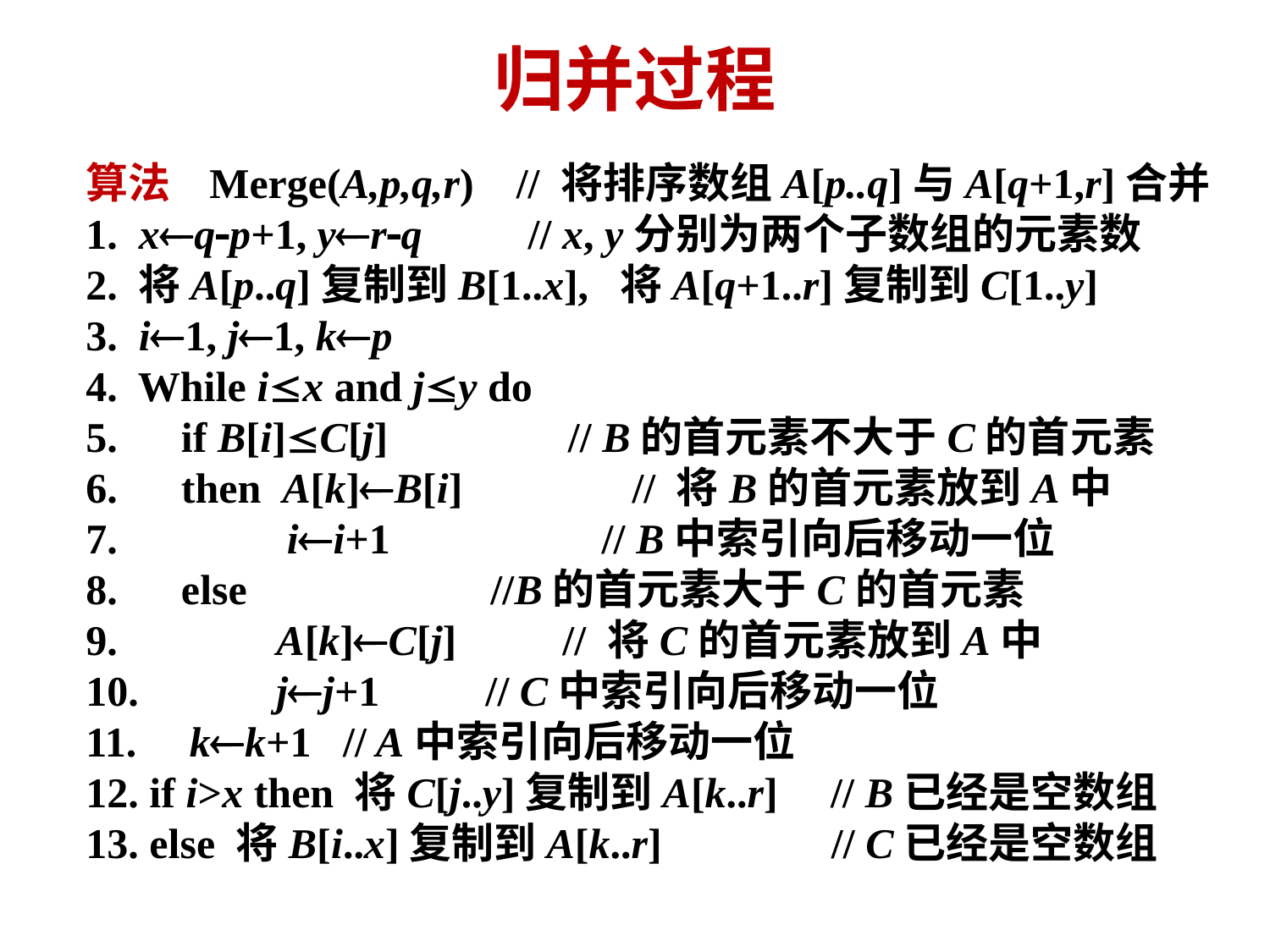

# 归并过程
算法   Merge(A,p,q,r)    // 将排序数组A[p..q]与A[q+1,r]合并
1.  x←q−p+1, y←r−q          // x, y分别为两个子数组的元素数
2. 将A[p..q]复制到B[1..x],  将A[q+1..r]复制到C[1..y]
3.  i←1, j←1, k←p
4.  While i≤x and j≤y do
5.      if B[i]≤C[j]                 // B的首元素不大于C的首元素
6.      then  A[k]←B[i]                // 将B的首元素放到A中
7.                i←i+1                    // B中索引向后移动一位
8.      else                       //B的首元素大于C的首元素
9.               A[k]←C[j]          // 将C的首元素放到A中
10.             j←j+1          // C中索引向后移动一位
11.     k←k+1   // A中索引向后移动一位
12. if i>x then 将C[j..y]复制到A[k..r]     // B已经是空数组
13. else 将B[i..x]复制到A[k..r]                // C已经是空数组